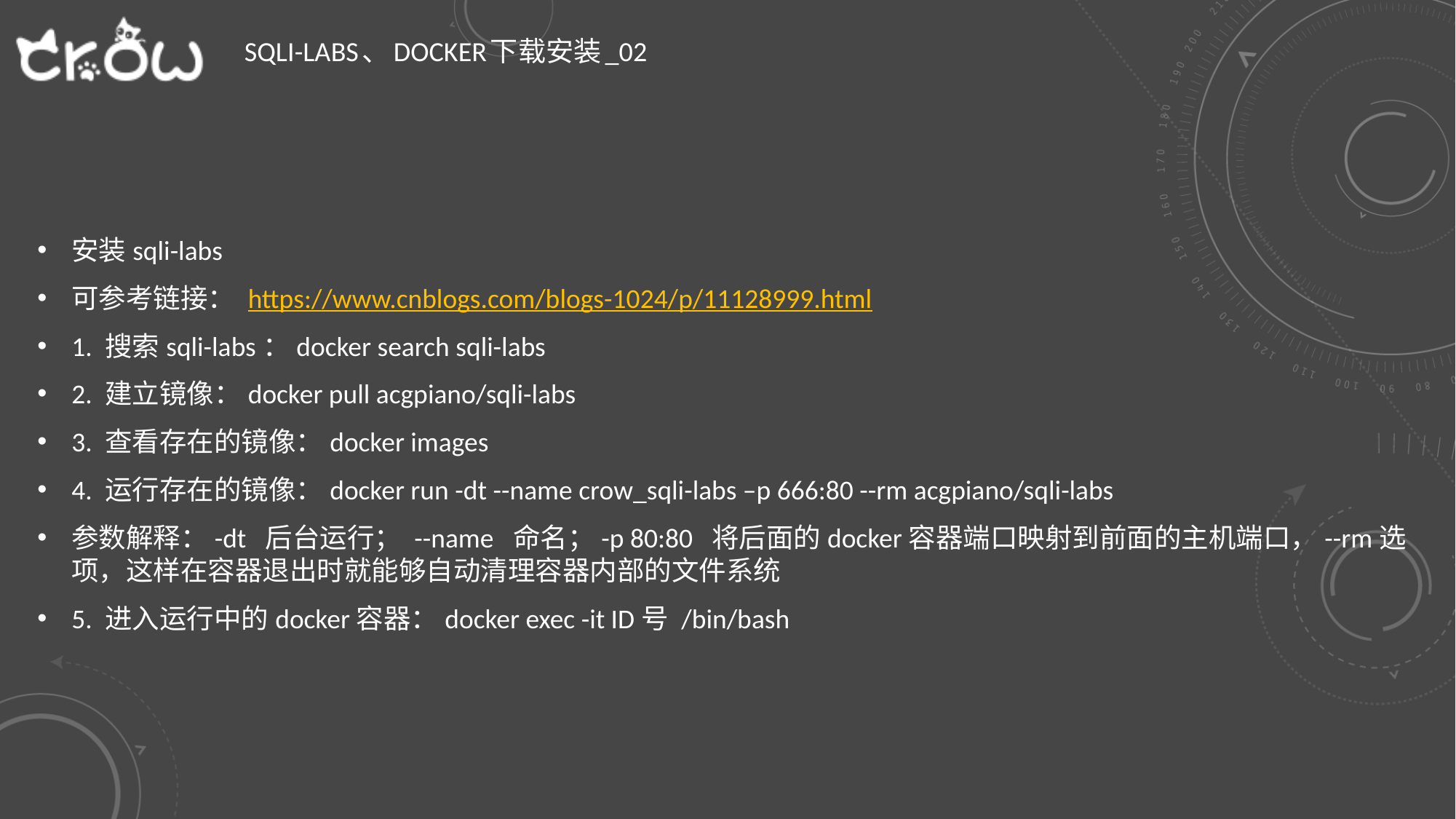

# Sqli-labs、docker下载安装_02
安装sqli-labs
可参考链接： https://www.cnblogs.com/blogs-1024/p/11128999.html
1. 搜索sqli-labs：docker search sqli-labs
2. 建立镜像：docker pull acgpiano/sqli-labs
3. 查看存在的镜像：docker images
4. 运行存在的镜像：docker run -dt --name crow_sqli-labs –p 666:80 --rm acgpiano/sqli-labs
参数解释：-dt  后台运行； --name  命名；-p 80:80  将后面的docker容器端口映射到前面的主机端口，--rm选项，这样在容器退出时就能够自动清理容器内部的文件系统
5. 进入运行中的docker容器：docker exec -it ID号 /bin/bash